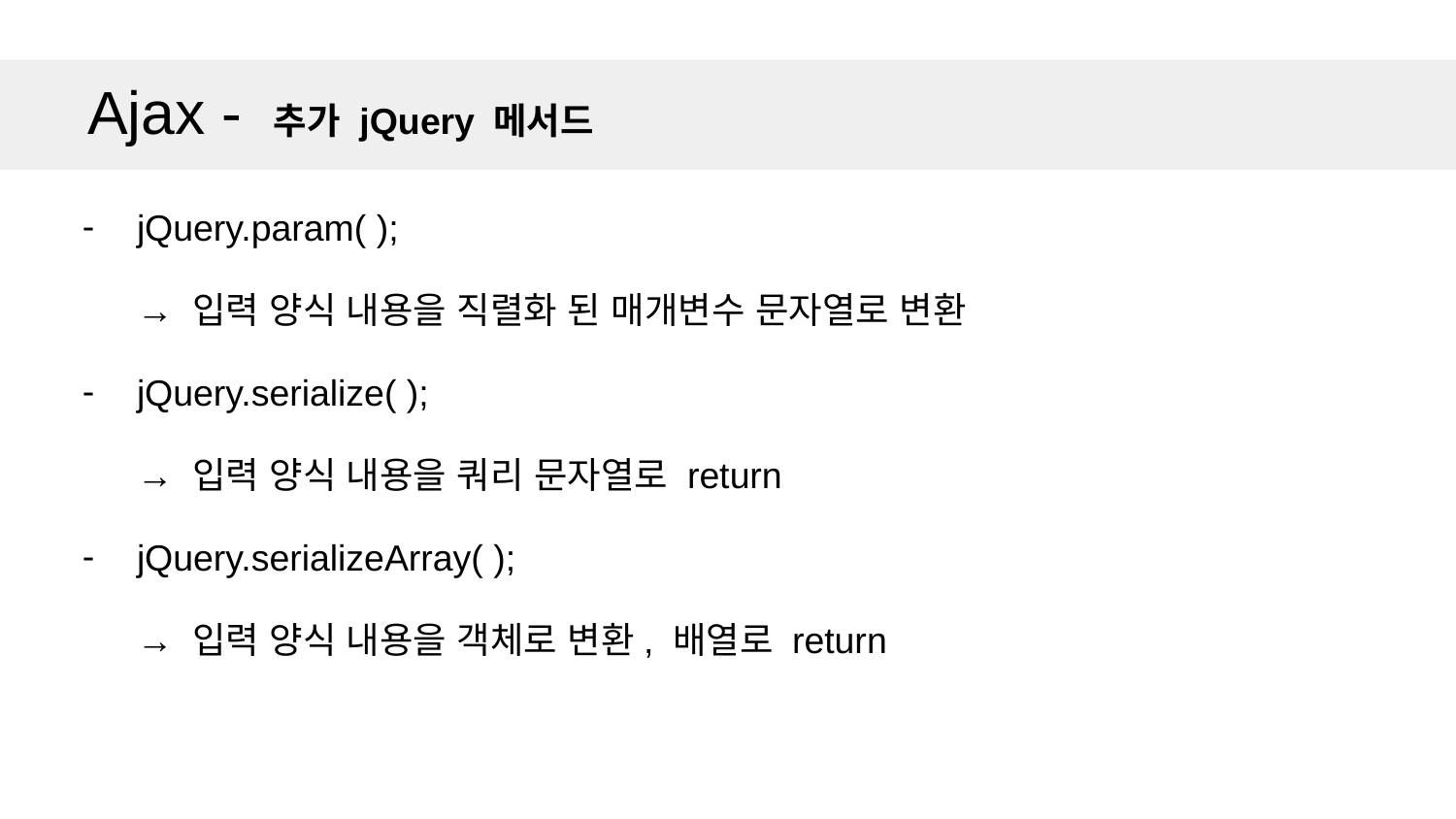

Ajax - 추가 jQuery 메서드

jQuery.param( );
→ 입력 양식 내용을 직렬화 된 매개변수 문자열로 변환
jQuery.serialize( );
→ 입력 양식 내용을 쿼리 문자열로 return
jQuery.serializeArray( );
→ 입력 양식 내용을 객체로 변환, 배열로 return